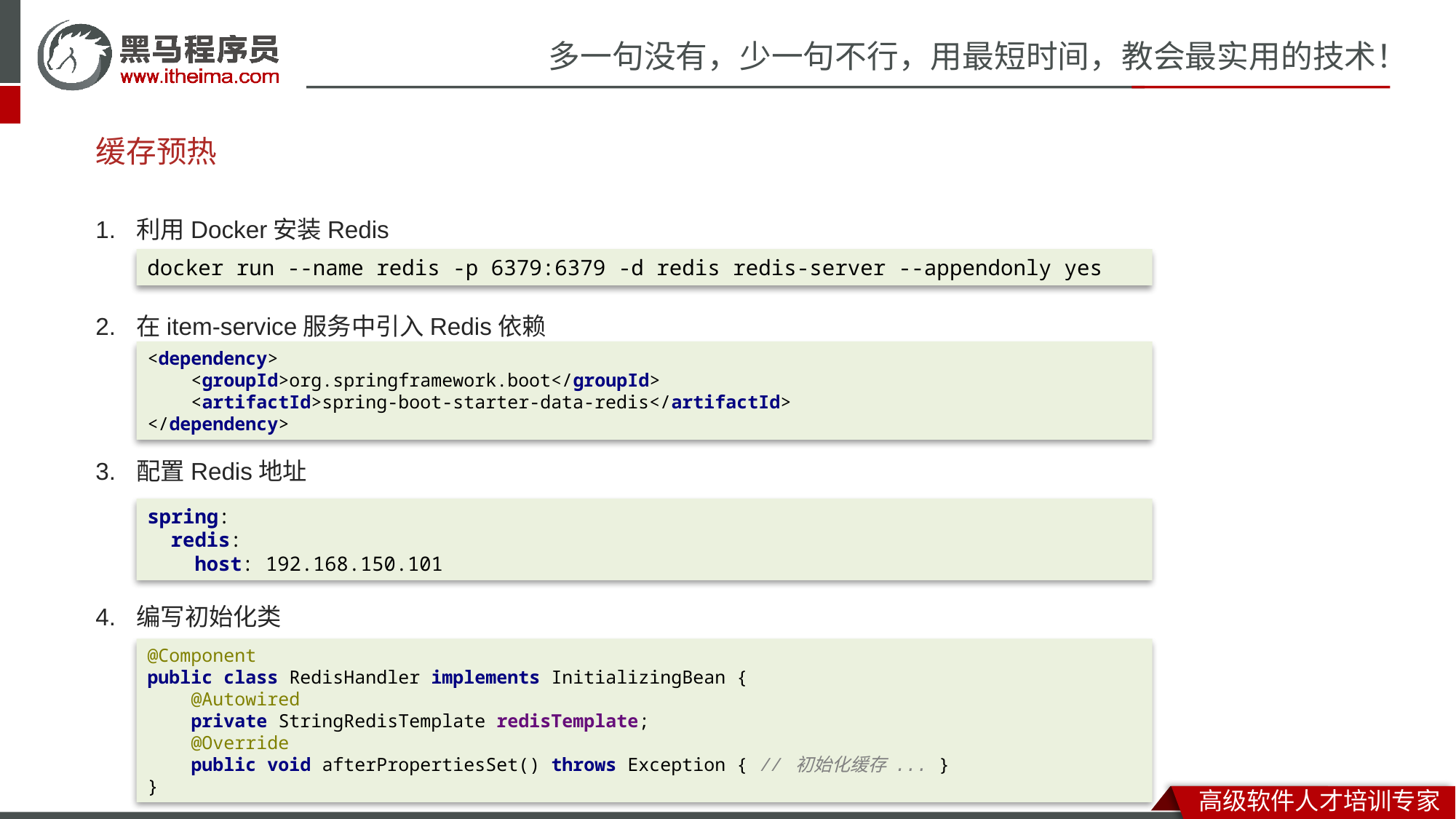

# 缓存预热
利用Docker安装Redis

在item-service服务中引入Redis依赖

配置Redis地址

编写初始化类

docker run --name redis -p 6379:6379 -d redis redis-server --appendonly yes
<dependency>
    <groupId>org.springframework.boot</groupId>
    <artifactId>spring-boot-starter-data-redis</artifactId>
</dependency>
spring:
  redis:
    host: 192.168.150.101
@Component
public class RedisHandler implements InitializingBean {
    @Autowired
    private StringRedisTemplate redisTemplate;
    @Override
    public void afterPropertiesSet() throws Exception { // 初始化缓存 ... }
}